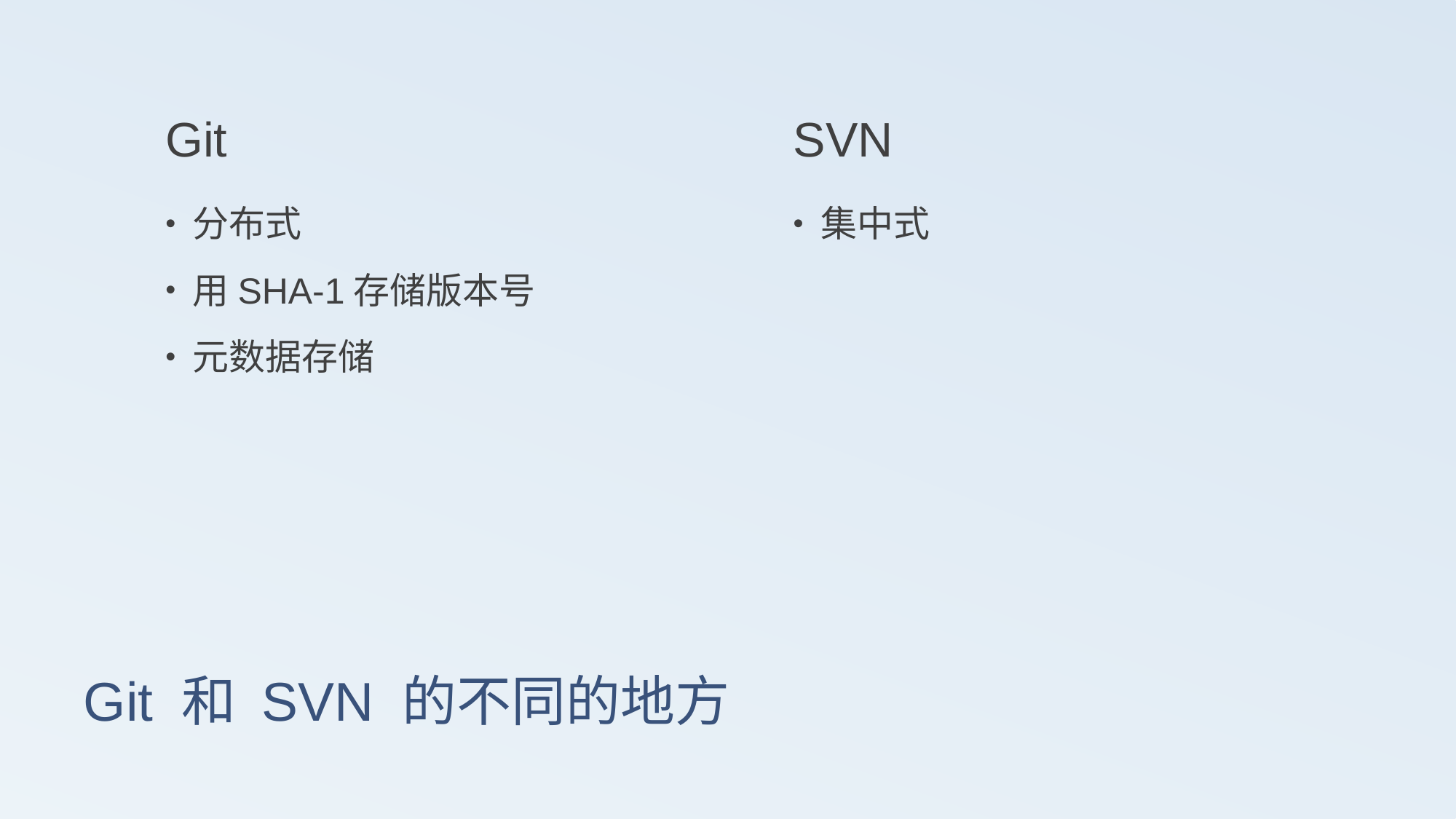

Git
SVN
分布式
用SHA-1存储版本号
元数据存储
集中式
# Git 和 SVN 的不同的地方